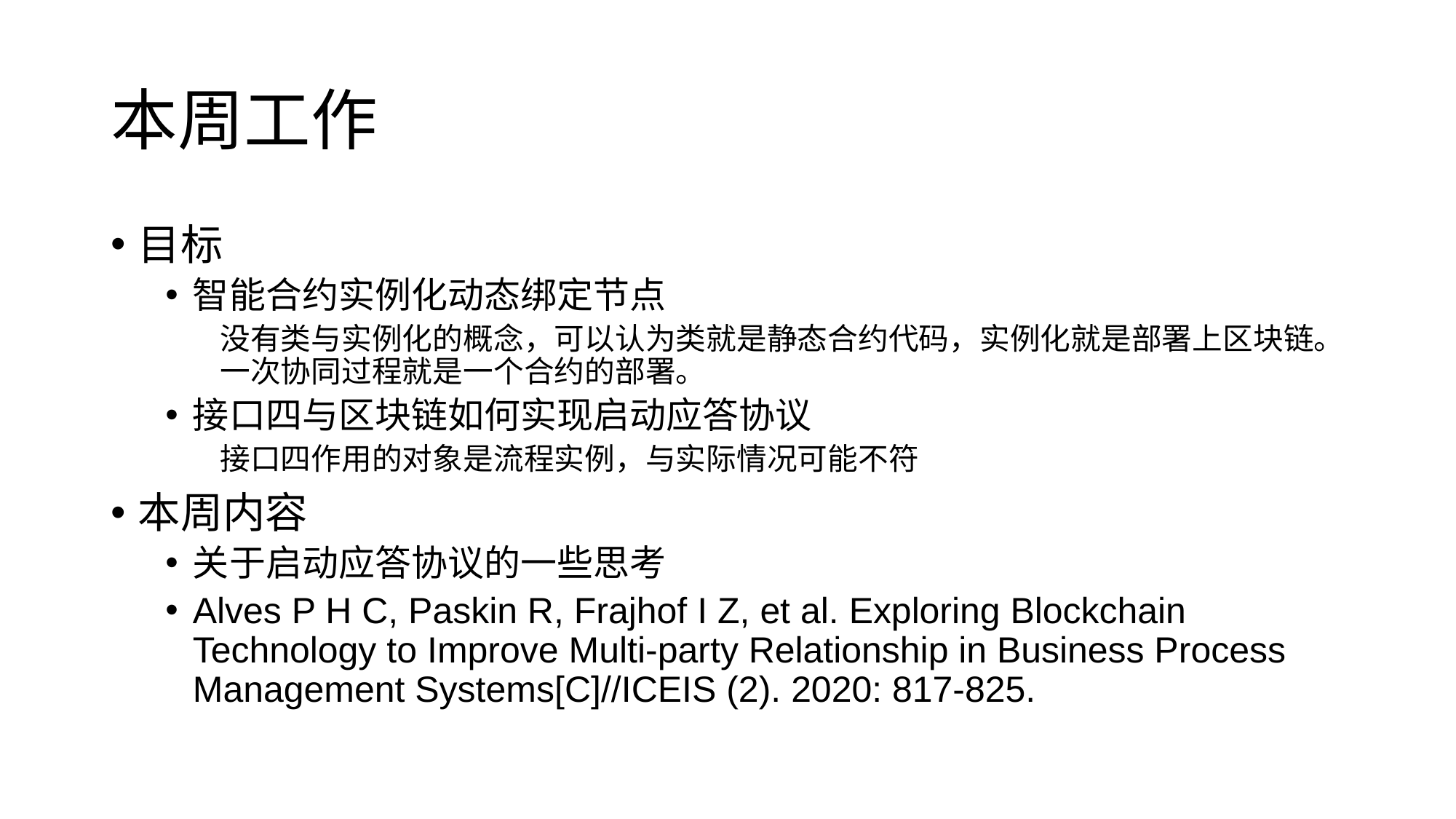

# 本周工作
目标
智能合约实例化动态绑定节点
没有类与实例化的概念，可以认为类就是静态合约代码，实例化就是部署上区块链。一次协同过程就是一个合约的部署。
接口四与区块链如何实现启动应答协议
接口四作用的对象是流程实例，与实际情况可能不符
本周内容
关于启动应答协议的一些思考
Alves P H C, Paskin R, Frajhof I Z, et al. Exploring Blockchain Technology to Improve Multi-party Relationship in Business Process Management Systems[C]//ICEIS (2). 2020: 817-825.